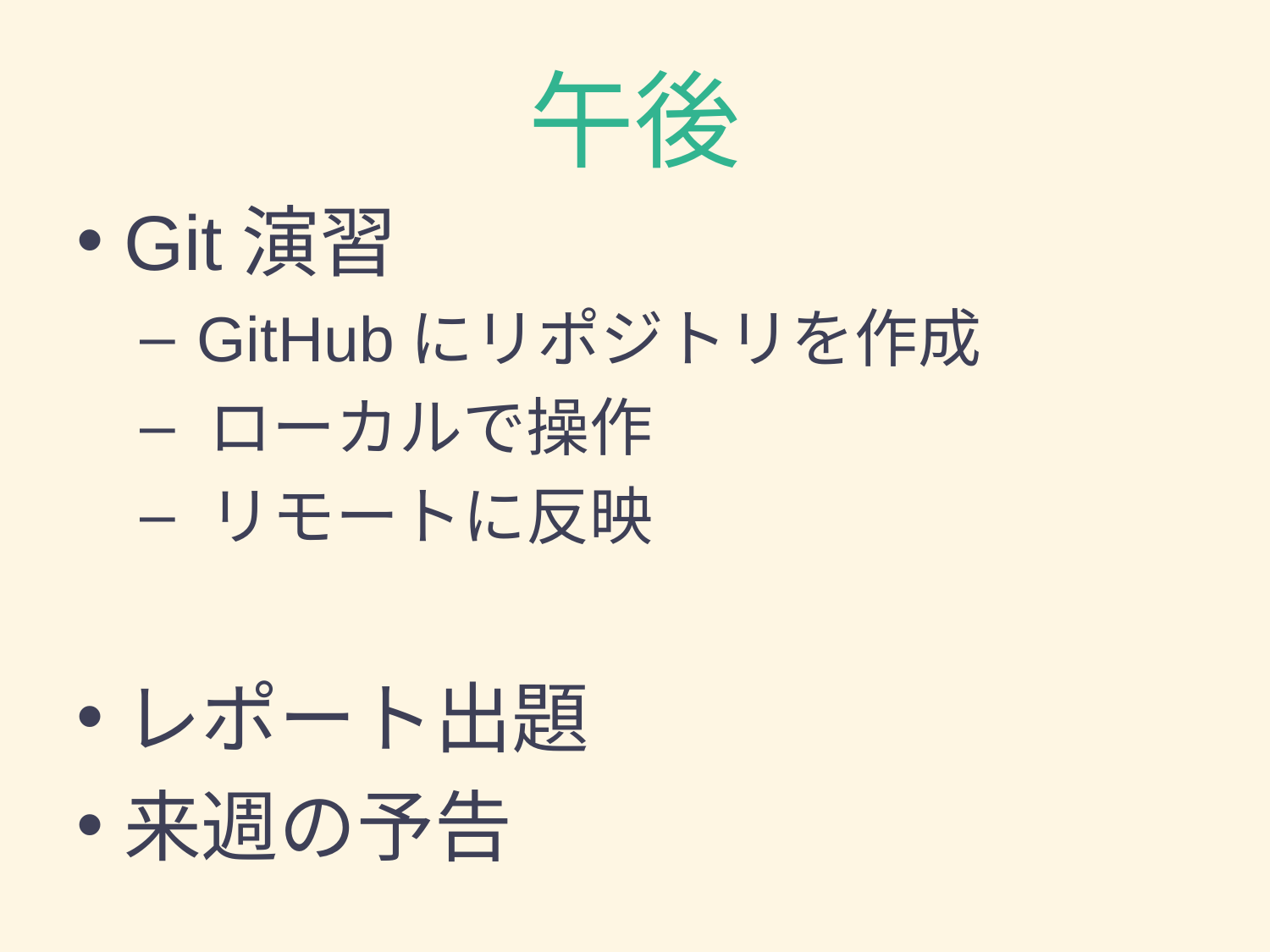

# 午後
Git演習
 GitHubにリポジトリを作成
 ローカルで操作
 リモートに反映

レポート出題
来週の予告